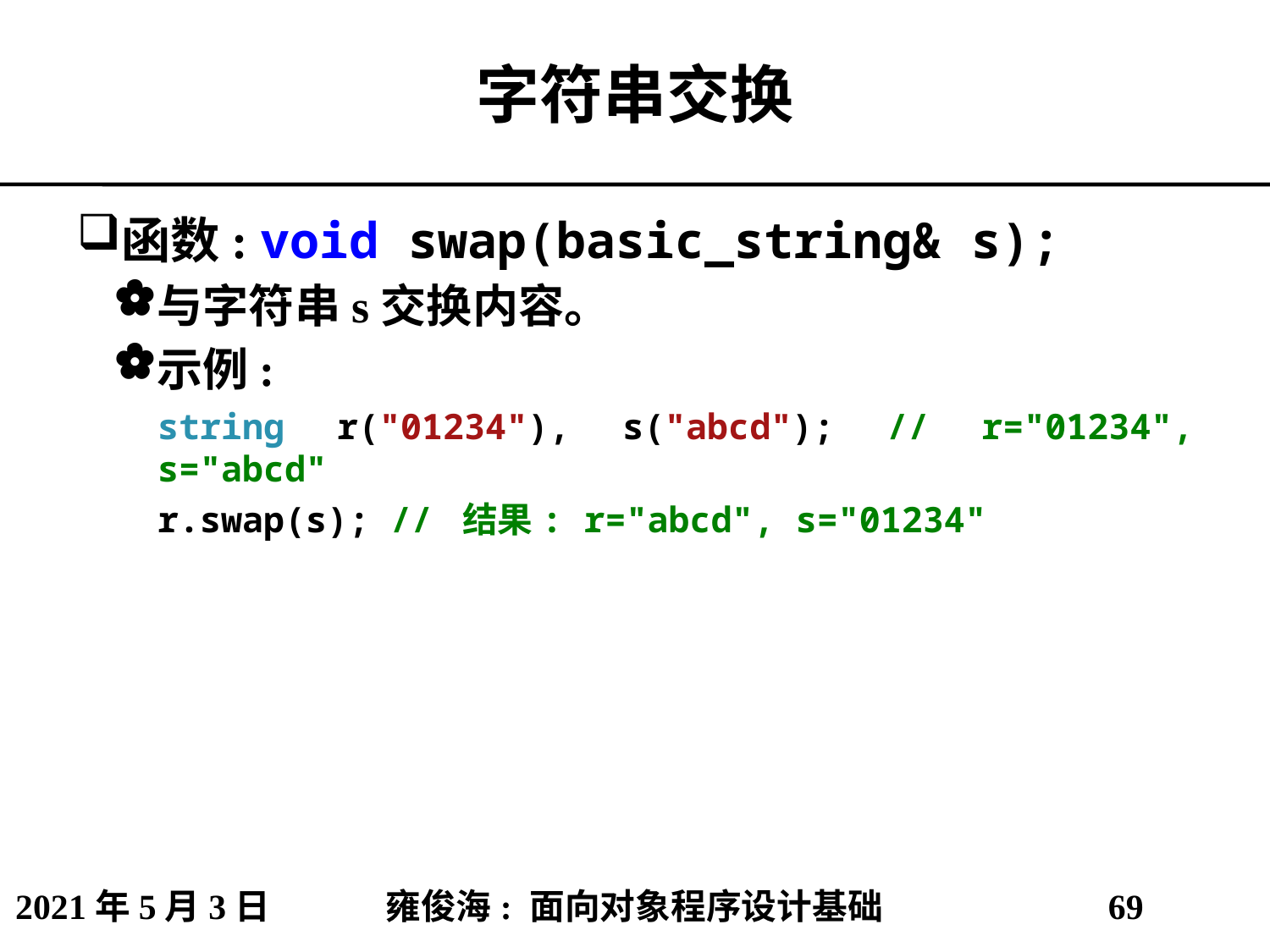

# 字符串交换

函数: void swap(basic_string& s);
与字符串s交换内容。
示例:
string r("01234"), s("abcd"); // r="01234", s="abcd"
r.swap(s); // 结果: r="abcd", s="01234"
2021年5月3日
雍俊海: 面向对象程序设计基础
69